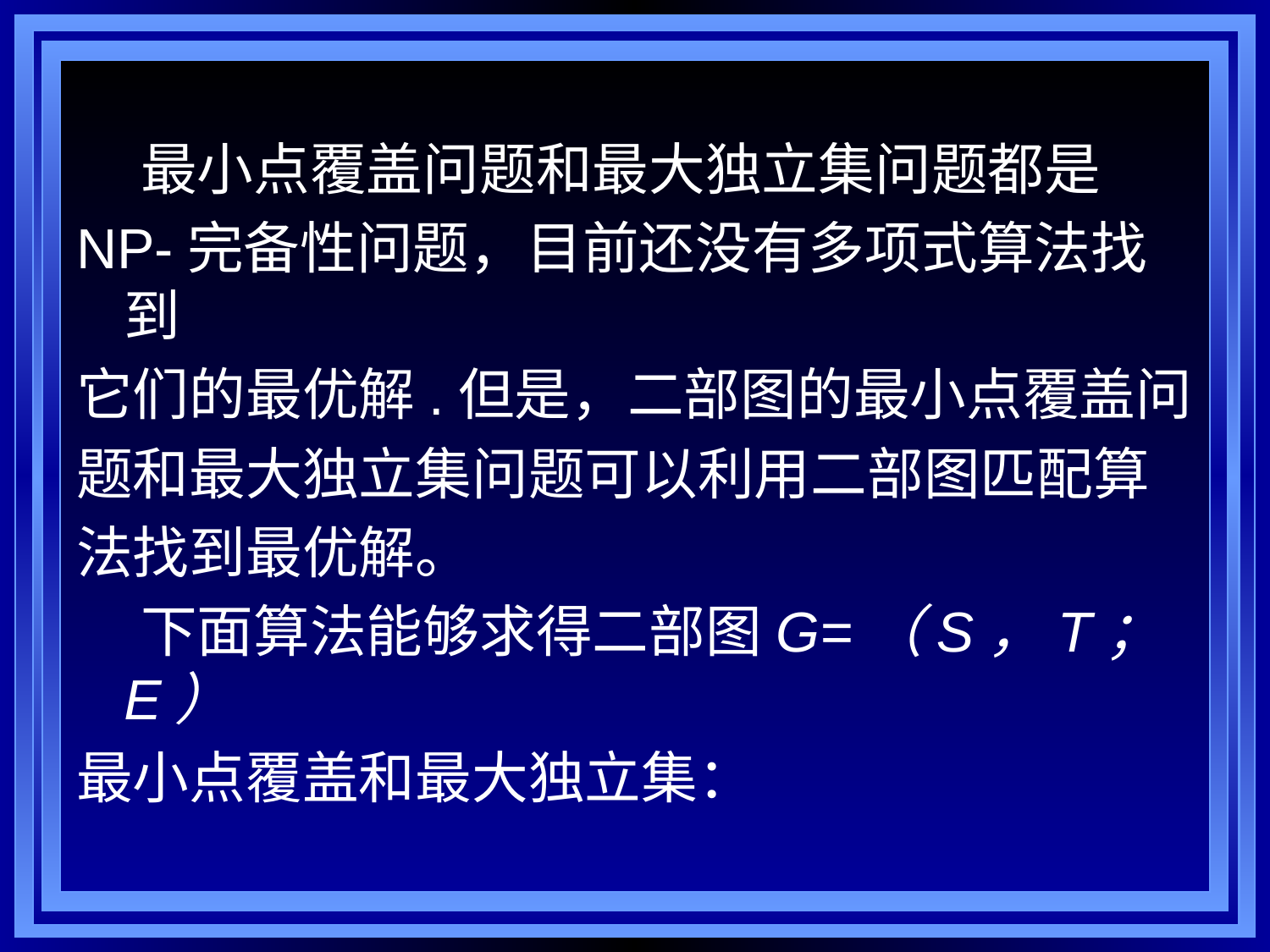

最小点覆盖问题和最大独立集问题都是
NP-完备性问题，目前还没有多项式算法找到
它们的最优解.但是，二部图的最小点覆盖问
题和最大独立集问题可以利用二部图匹配算
法找到最优解。
    下面算法能够求得二部图G=（S，T；E）
最小点覆盖和最大独立集：